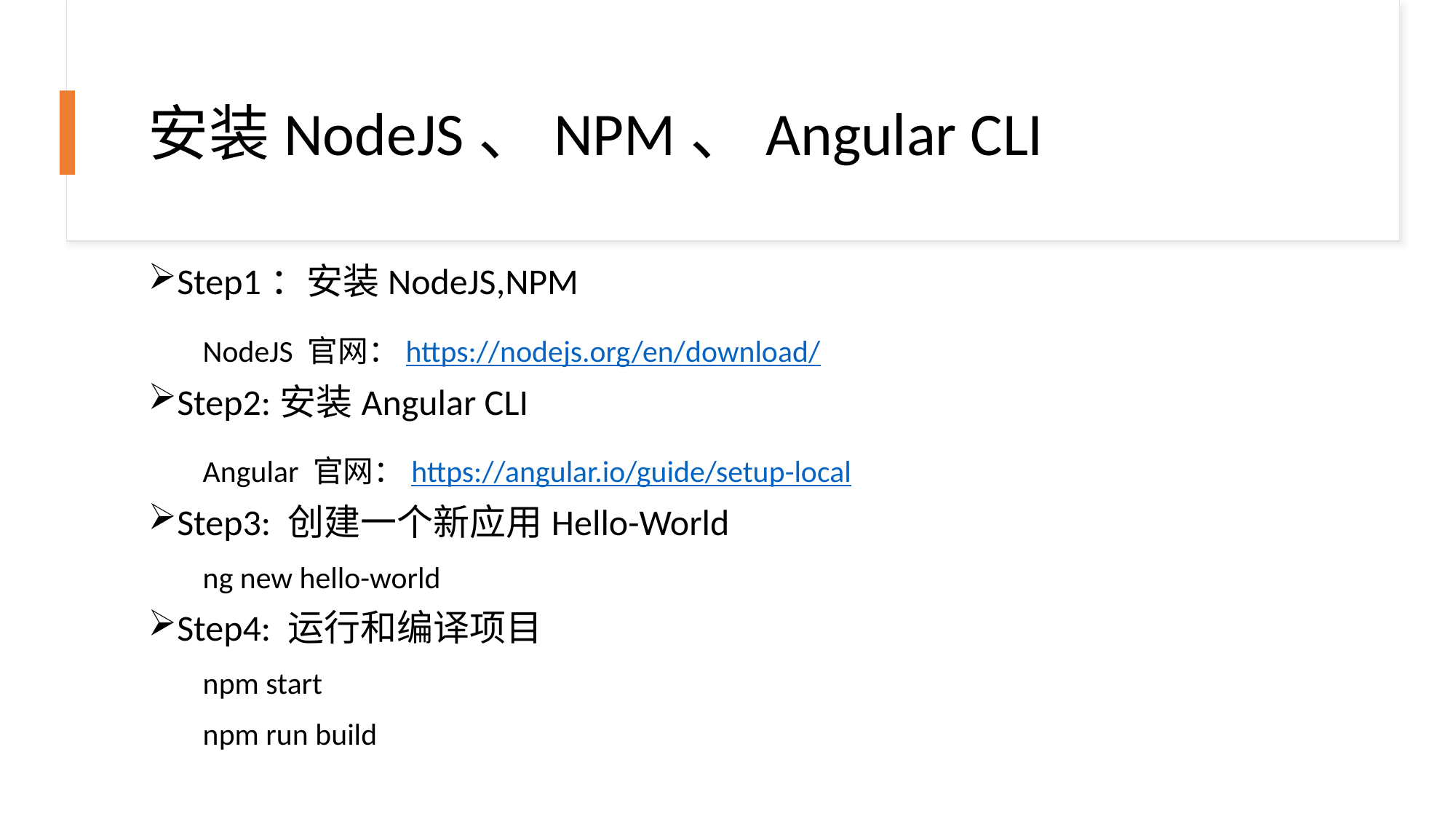

# 安装NodeJS、NPM、Angular CLI

Step1：安装NodeJS,NPM
NodeJS 官网：https://nodejs.org/en/download/
Step2:安装Angular CLI
Angular 官网：https://angular.io/guide/setup-local
Step3: 创建一个新应用Hello-World
ng new hello-world
Step4: 运行和编译项目
npm start
npm run build